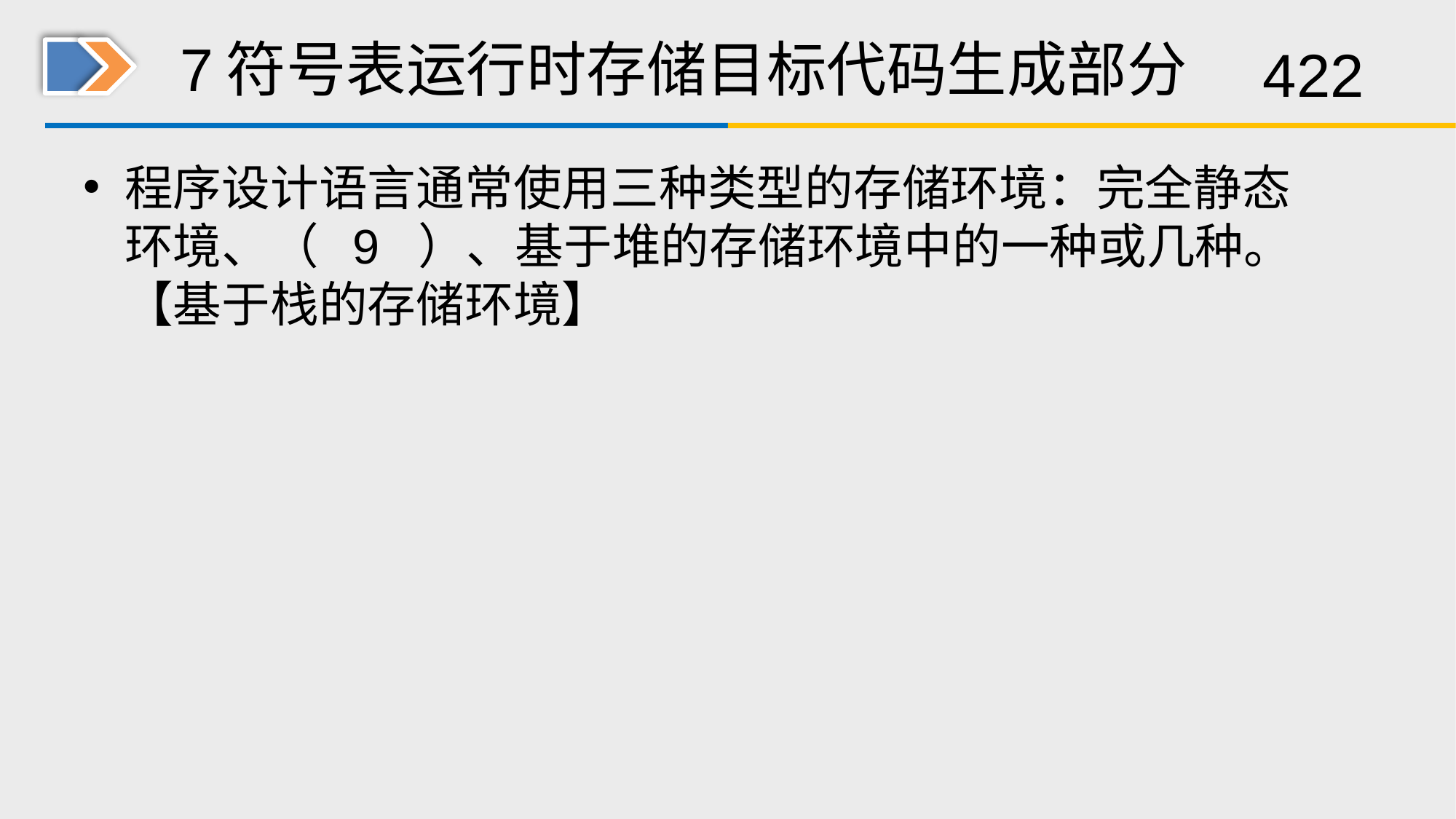

# 7符号表运行时存储目标代码生成部分
422
程序设计语言通常使用三种类型的存储环境：完全静态环境、（  9  ）、基于堆的存储环境中的一种或几种。 【基于栈的存储环境】